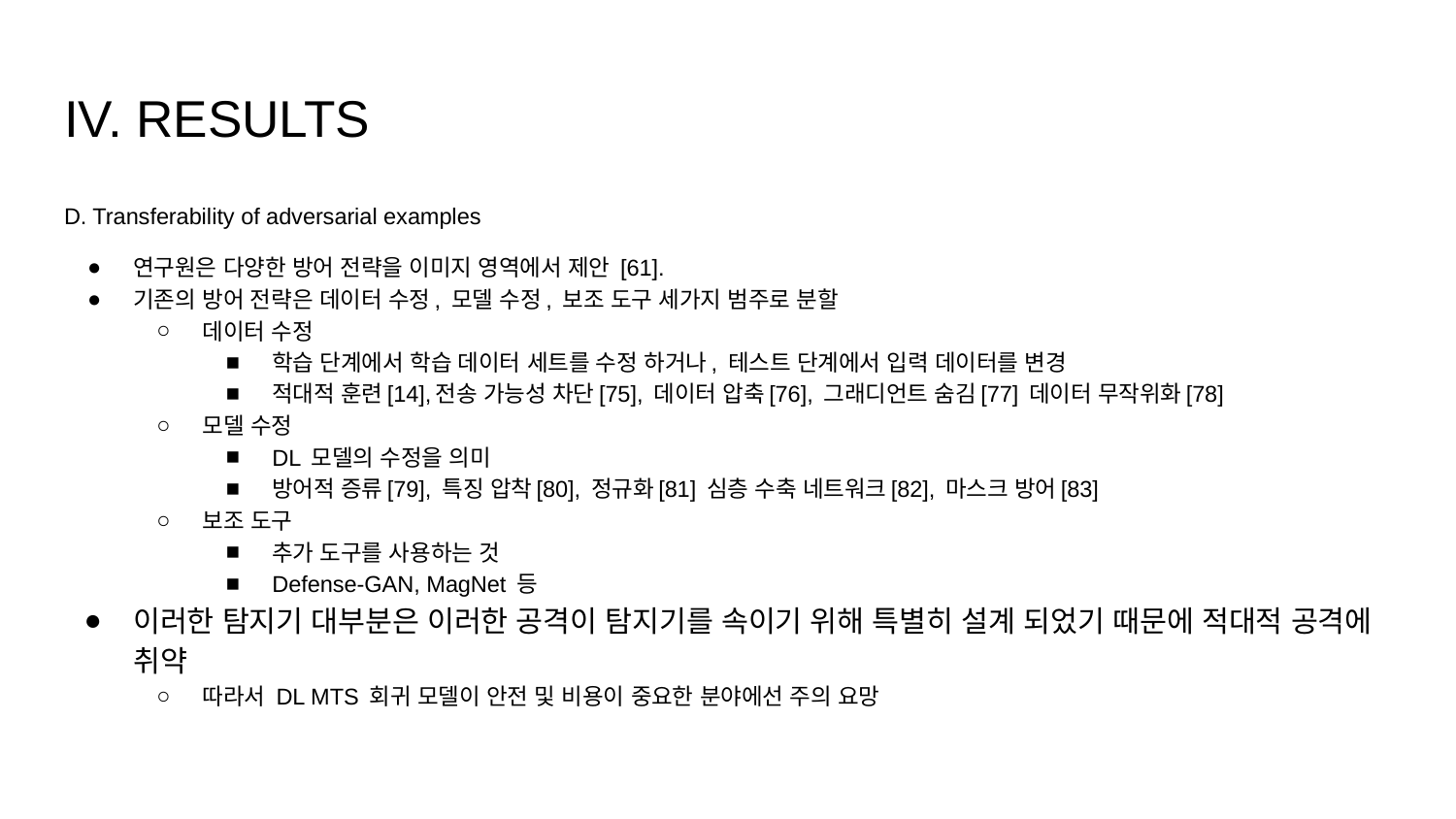

# IV. RESULTS
D. Transferability of adversarial examples
연구원은 다양한 방어 전략을 이미지 영역에서 제안 [61].
기존의 방어 전략은 데이터 수정, 모델 수정, 보조 도구 세가지 범주로 분할
데이터 수정
학습 단계에서 학습 데이터 세트를 수정 하거나, 테스트 단계에서 입력 데이터를 변경
적대적 훈련[14],전송 가능성 차단[75], 데이터 압축[76], 그래디언트 숨김[77] 데이터 무작위화[78]
모델 수정
DL 모델의 수정을 의미
방어적 증류[79], 특징 압착[80], 정규화[81] 심층 수축 네트워크[82], 마스크 방어[83]
보조 도구
추가 도구를 사용하는 것
Defense-GAN, MagNet 등
이러한 탐지기 대부분은 이러한 공격이 탐지기를 속이기 위해 특별히 설계 되었기 때문에 적대적 공격에 취약
따라서 DL MTS 회귀 모델이 안전 및 비용이 중요한 분야에선 주의 요망